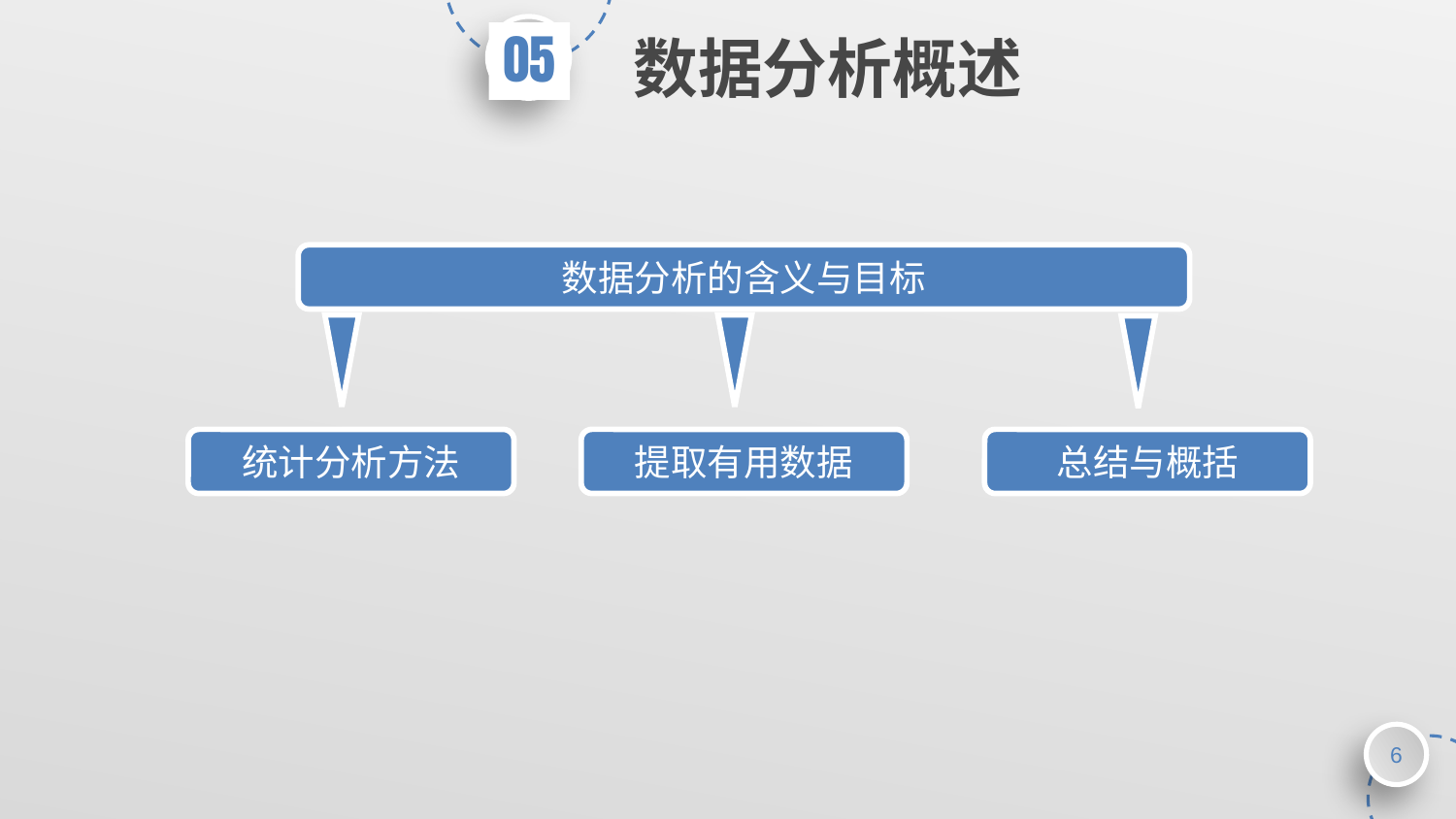

数据分析概述
05
数据分析的含义与目标

统计分析方法
提取有用数据
总结与概括